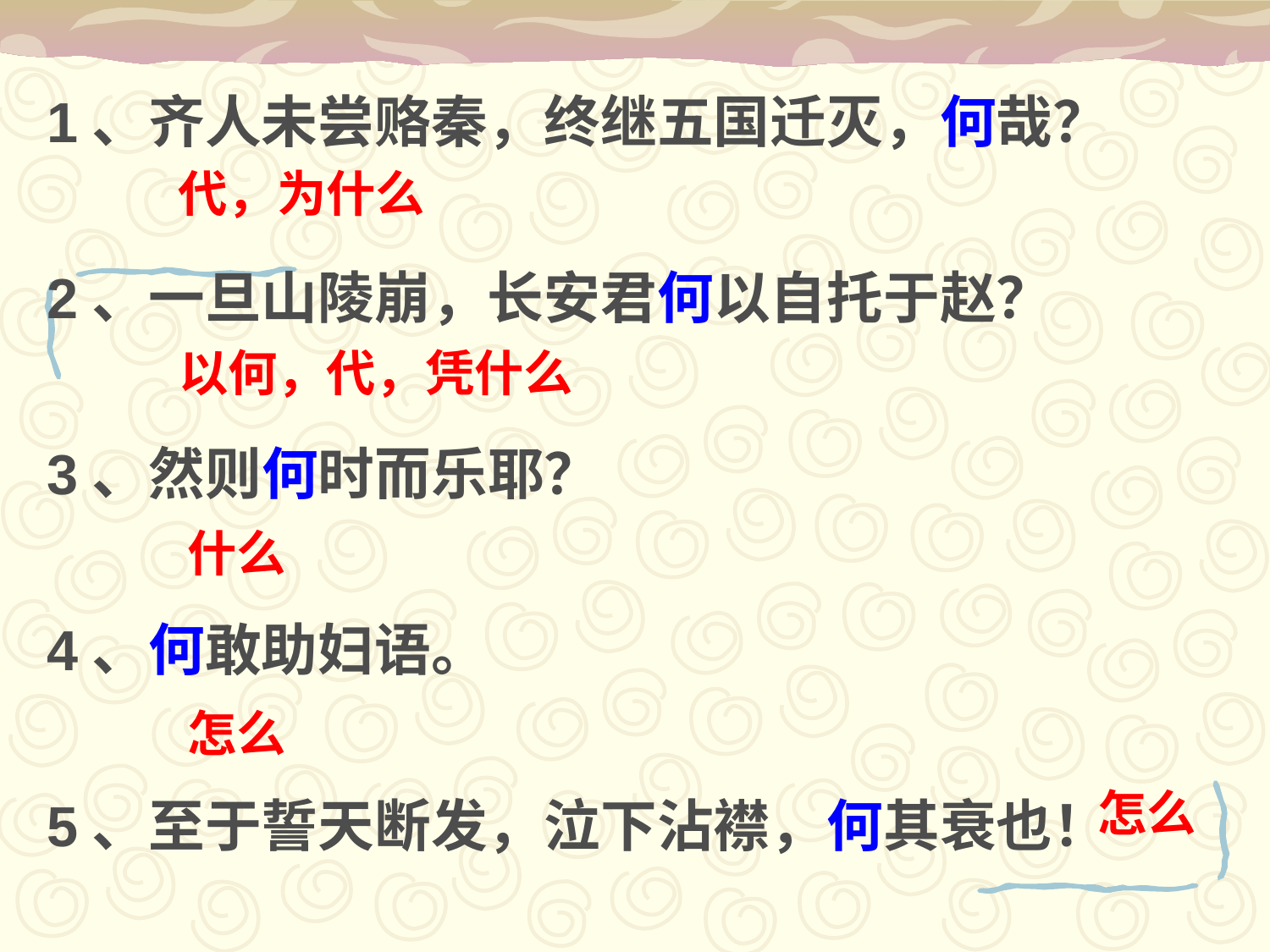

1、齐人未尝赂秦，终继五国迁灭，何哉？

2、一旦山陵崩，长安君何以自托于赵？

3、然则何时而乐耶？

4、何敢助妇语。

5、至于誓天断发，泣下沾襟，何其衰也！

代，为什么
以何，代，凭什么
什么
怎么
怎么